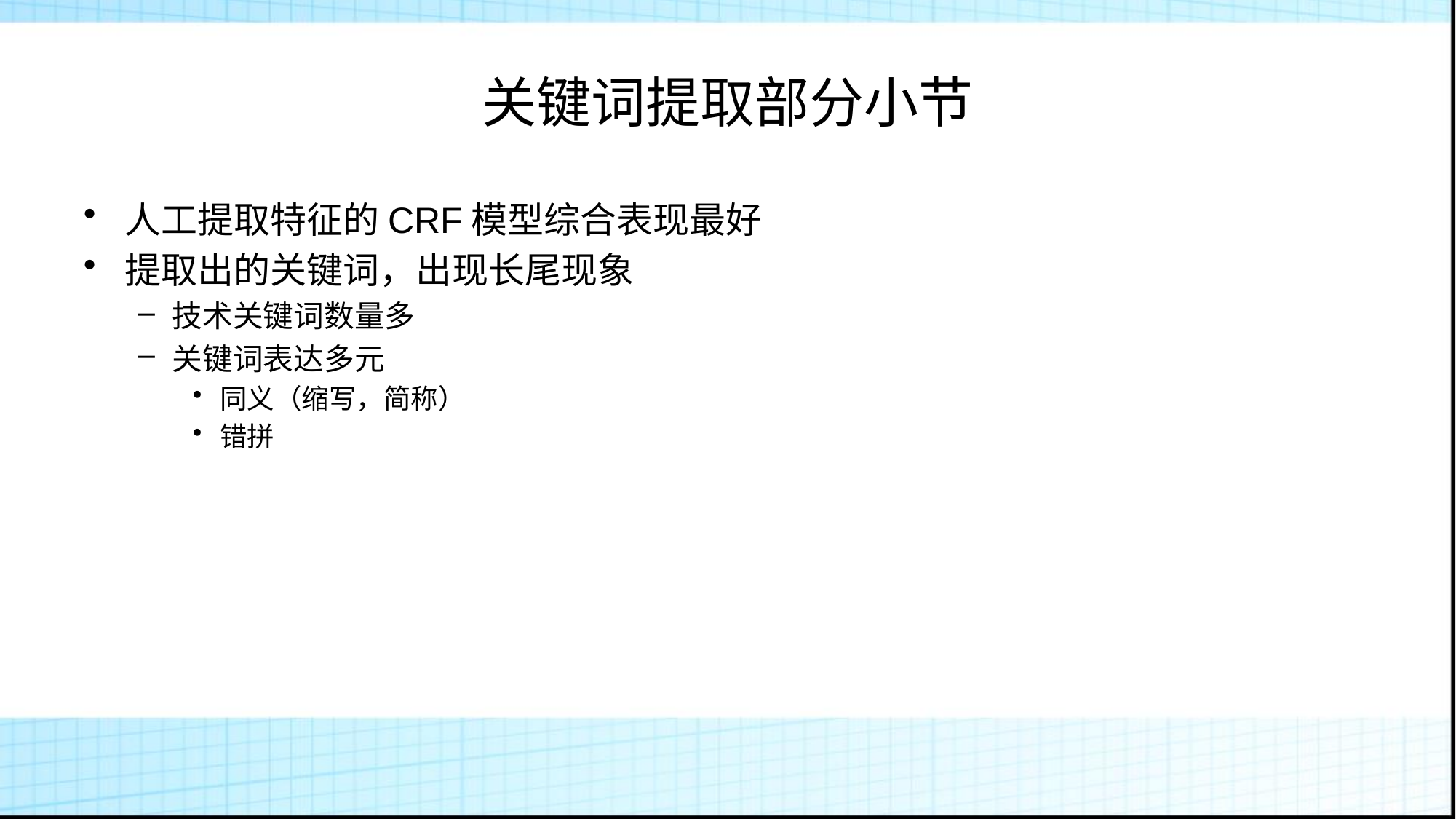

# 关键词提取部分小节
人工提取特征的CRF模型综合表现最好
提取出的关键词，出现长尾现象
技术关键词数量多
关键词表达多元
同义（缩写，简称）
错拼